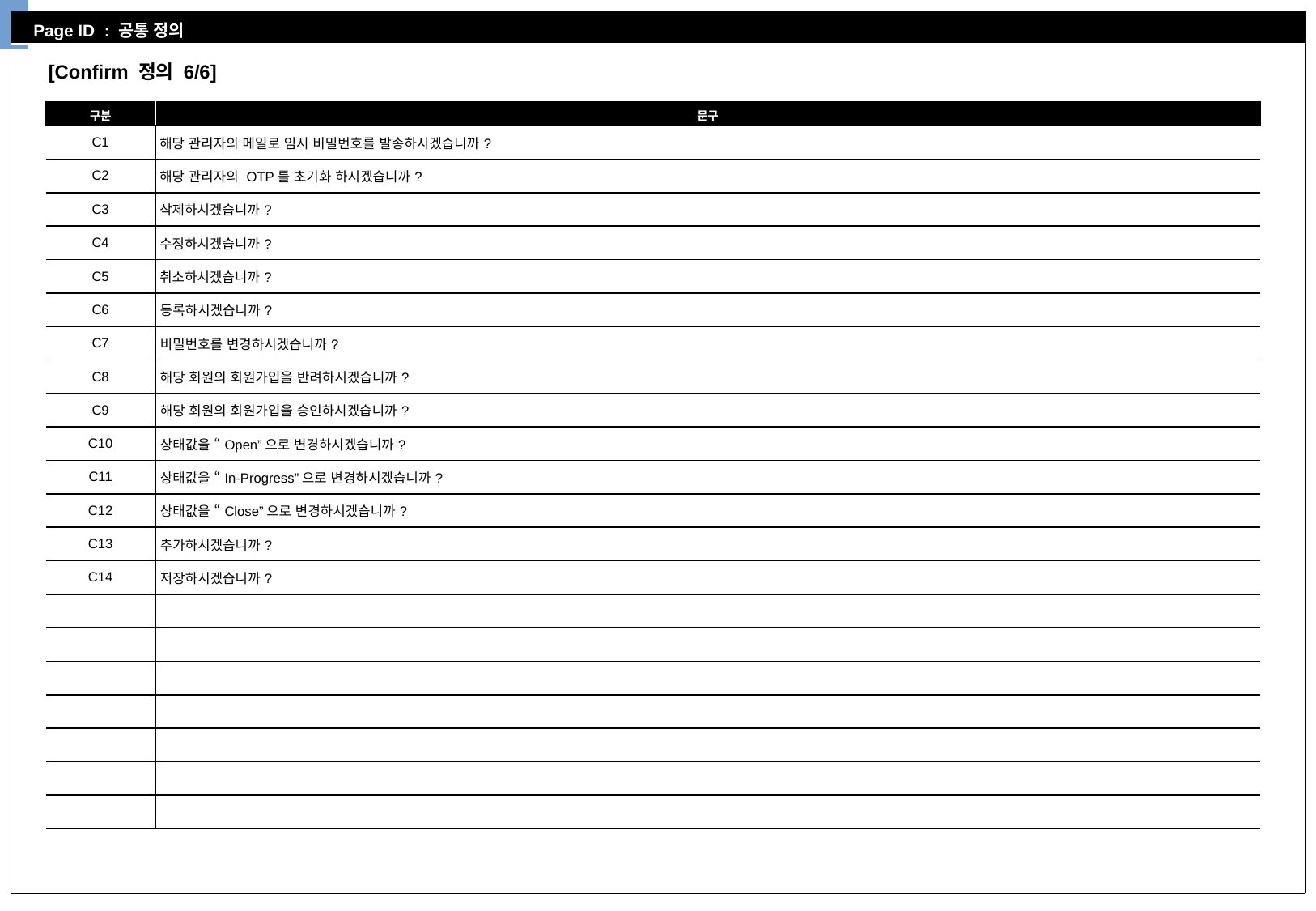

[Confirm 정의 6/6]
| 구분 | 문구 |
| --- | --- |
| C1 | 해당 관리자의 메일로 임시 비밀번호를 발송하시겠습니까? |
| C2 | 해당 관리자의 OTP를 초기화 하시겠습니까? |
| C3 | 삭제하시겠습니까? |
| C4 | 수정하시겠습니까? |
| C5 | 취소하시겠습니까? |
| C6 | 등록하시겠습니까? |
| C7 | 비밀번호를 변경하시겠습니까? |
| C8 | 해당 회원의 회원가입을 반려하시겠습니까? |
| C9 | 해당 회원의 회원가입을 승인하시겠습니까? |
| C10 | 상태값을 “Open”으로 변경하시겠습니까? |
| C11 | 상태값을 “In-Progress”으로 변경하시겠습니까? |
| C12 | 상태값을 “Close”으로 변경하시겠습니까? |
| C13 | 추가하시겠습니까? |
| C14 | 저장하시겠습니까? |
|  |  |
|  |  |
|  |  |
|  |  |
|  |  |
|  |  |
|  |  |